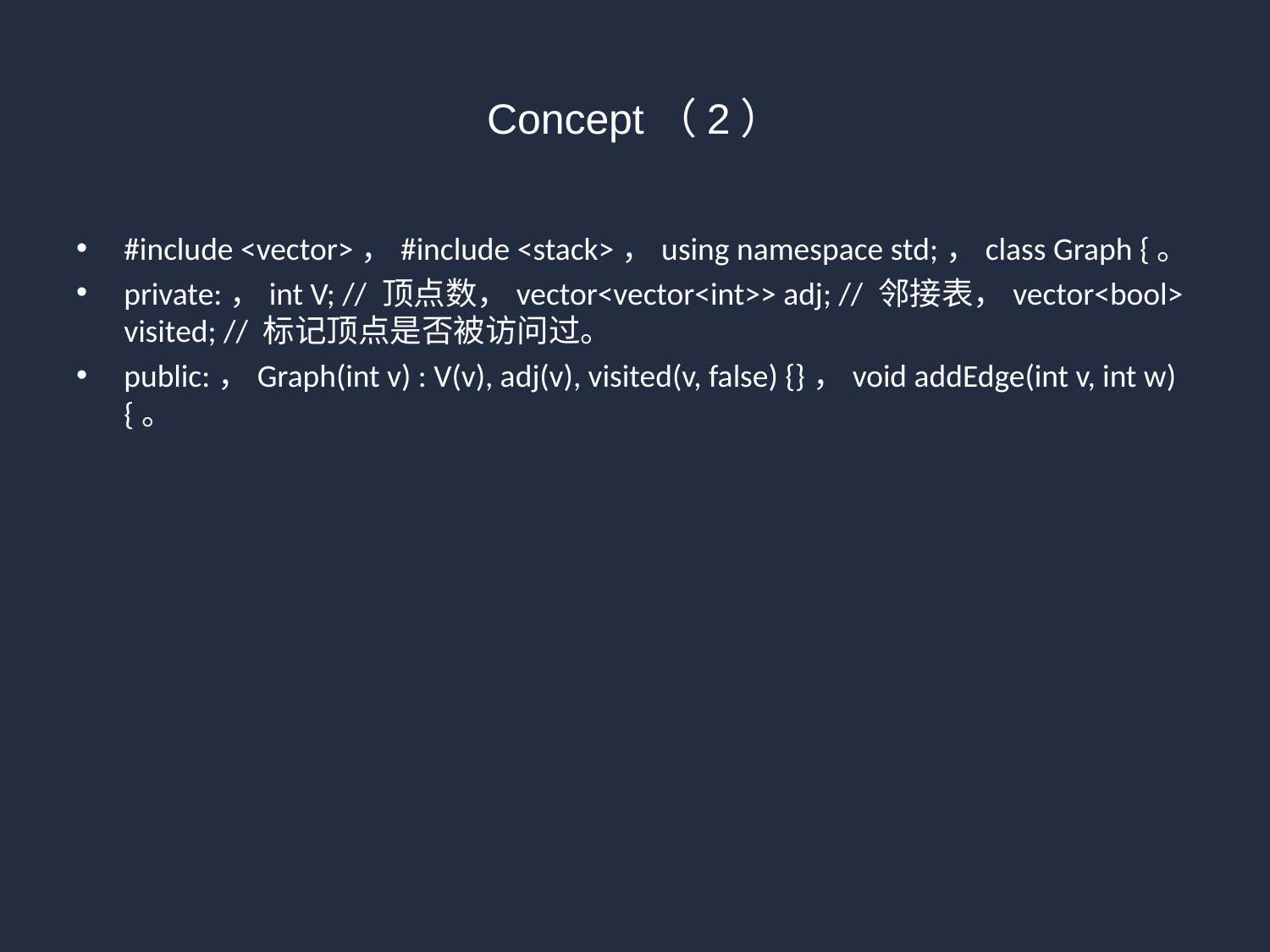

# Concept（2）
#include <vector>，#include <stack>，using namespace std;，class Graph {。
private:，int V; // 顶点数，vector<vector<int>> adj; // 邻接表，vector<bool> visited; // 标记顶点是否被访问过。
public:，Graph(int v) : V(v), adj(v), visited(v, false) {}，void addEdge(int v, int w) {。